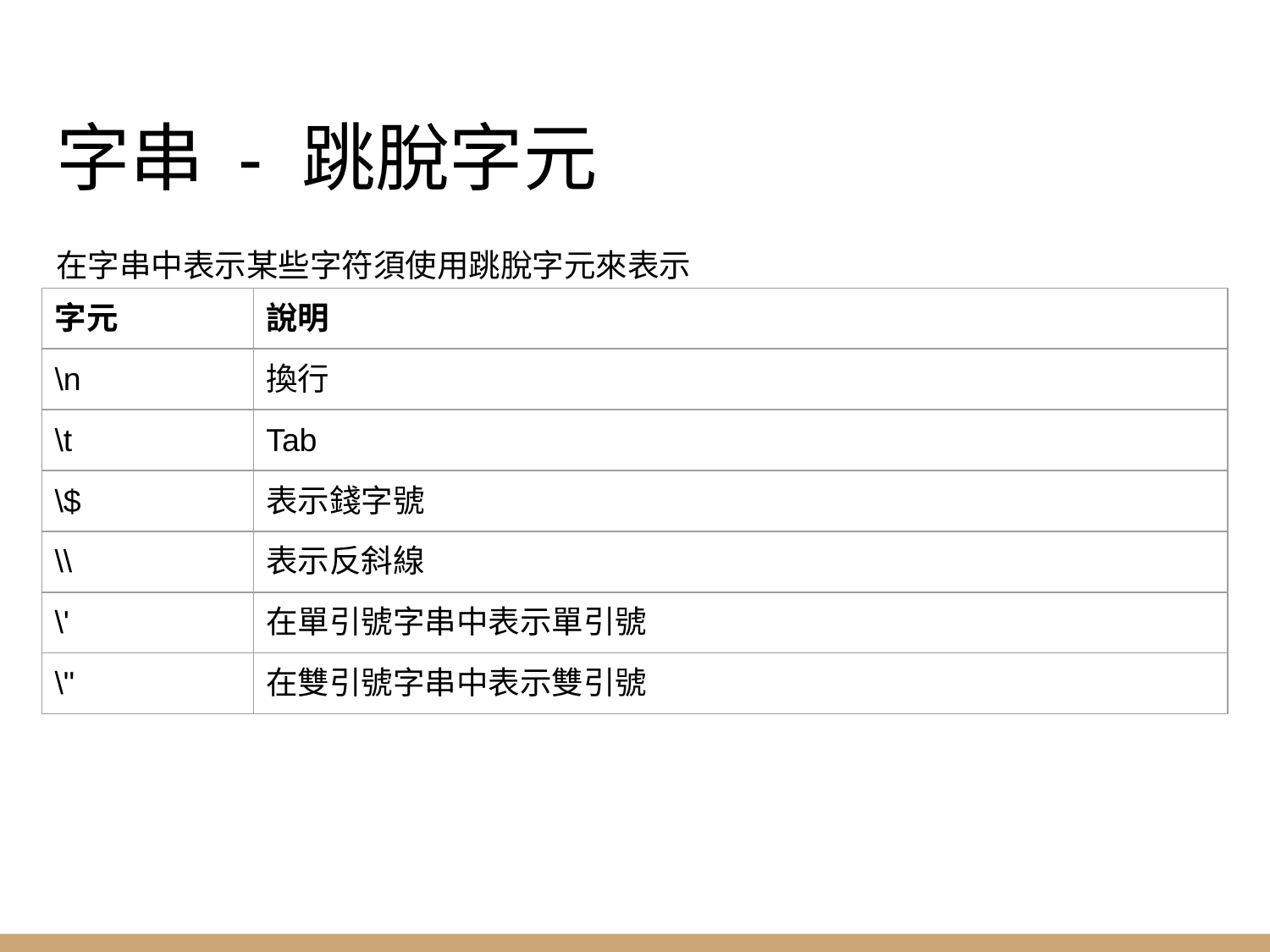

# 字串 - 跳脫字元
在字串中表示某些字符須使用跳脫字元來表示
| 字元 | 說明 |
| --- | --- |
| \n | 換行 |
| \t | Tab |
| \$ | 表示錢字號 |
| \\ | 表示反斜線 |
| \' | 在單引號字串中表示單引號 |
| \" | 在雙引號字串中表示雙引號 |